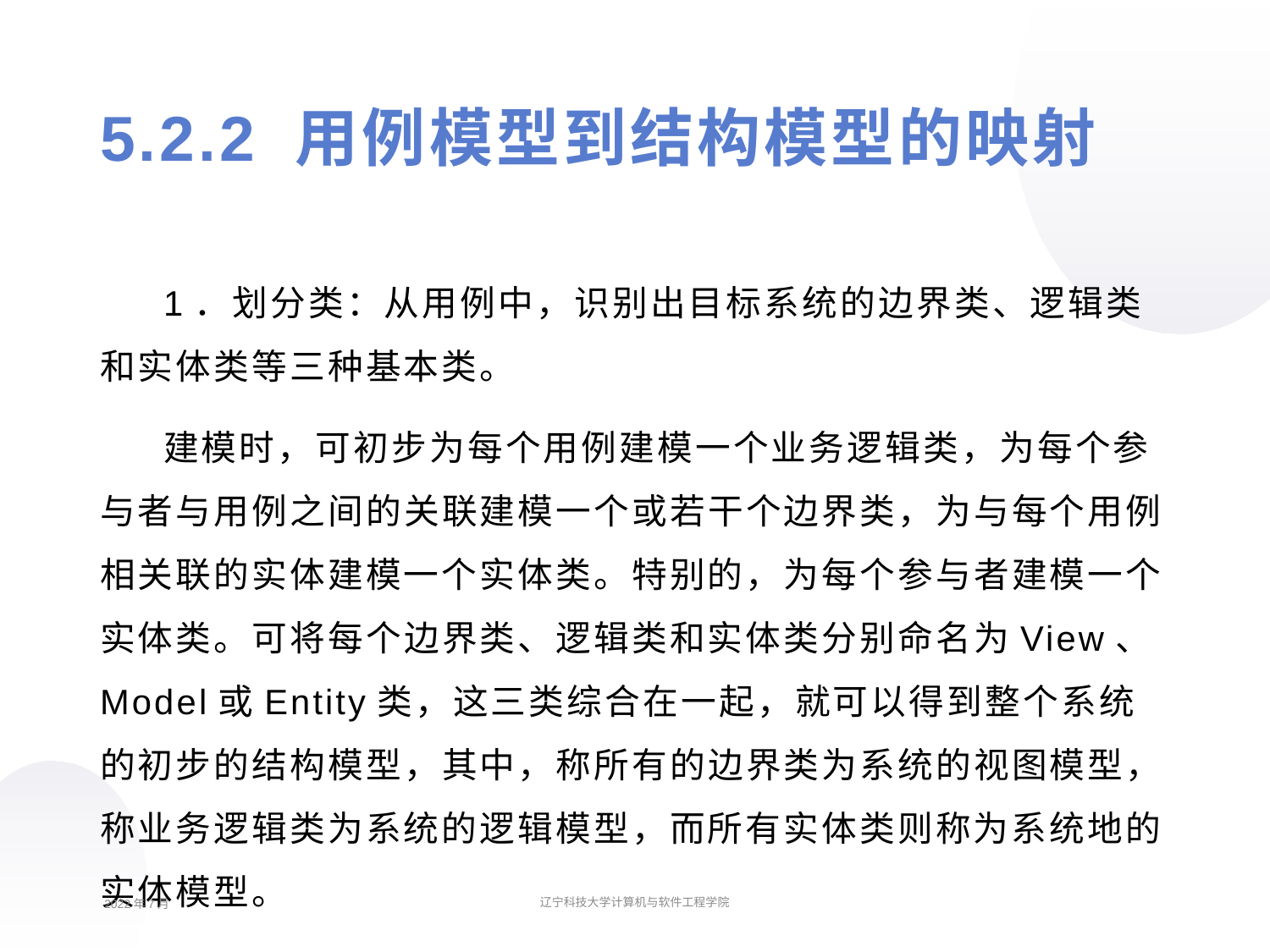

5.2.2 用例模型到结构模型的映射
1．划分类：从用例中，识别出目标系统的边界类、逻辑类和实体类等三种基本类。
建模时，可初步为每个用例建模一个业务逻辑类，为每个参与者与用例之间的关联建模一个或若干个边界类，为与每个用例相关联的实体建模一个实体类。特别的，为每个参与者建模一个实体类。可将每个边界类、逻辑类和实体类分别命名为View、Model或Entity类，这三类综合在一起，就可以得到整个系统的初步的结构模型，其中，称所有的边界类为系统的视图模型，称业务逻辑类为系统的逻辑模型，而所有实体类则称为系统地的实体模型。

2022年7月
辽宁科技大学计算机与软件工程学院
64